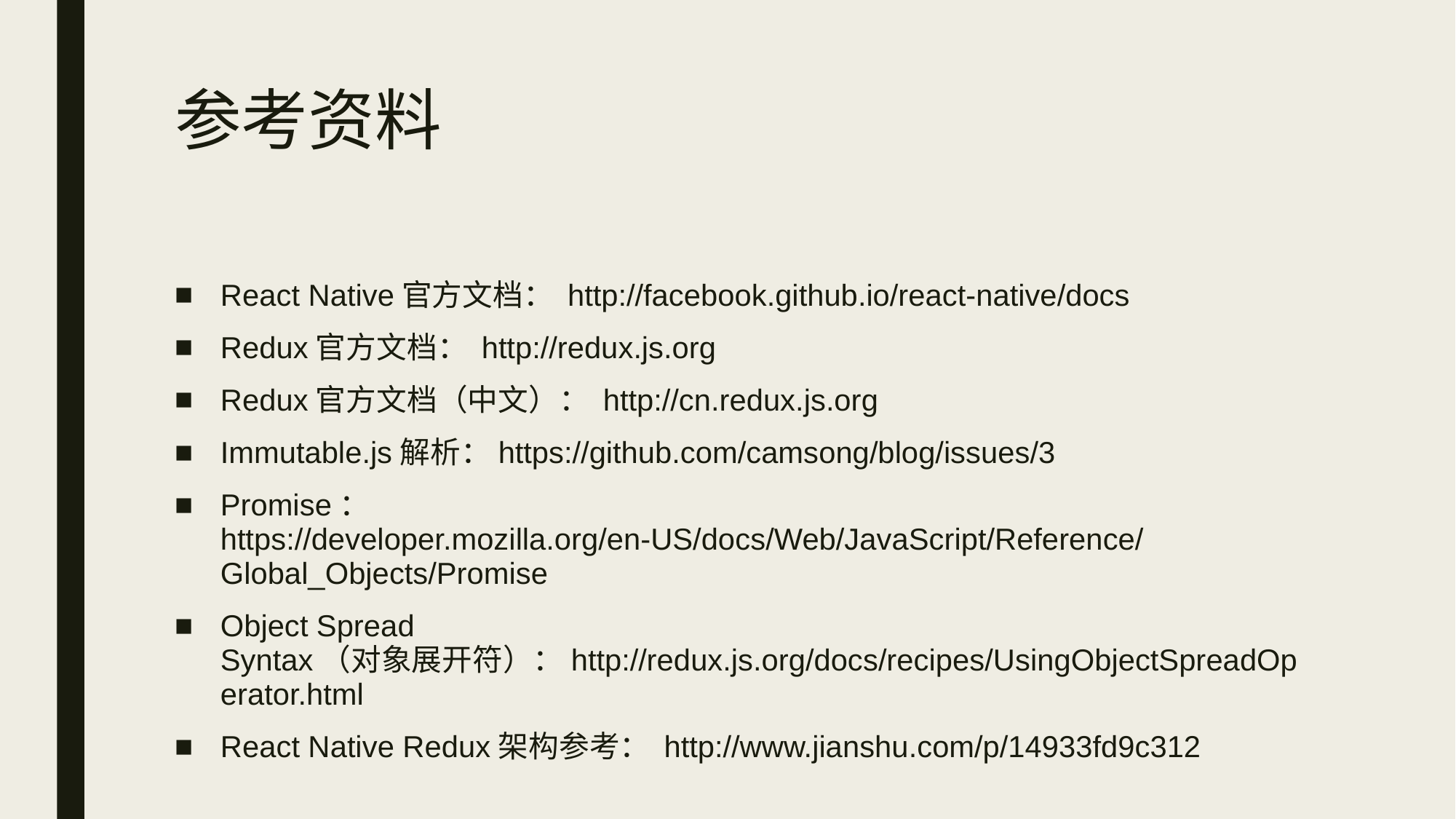

# 参考资料
React Native官方文档： http://facebook.github.io/react-native/docs
Redux官方文档： http://redux.js.org
Redux官方文档（中文）： http://cn.redux.js.org
Immutable.js解析：https://github.com/camsong/blog/issues/3
Promise： https://developer.mozilla.org/en-US/docs/Web/JavaScript/Reference/Global_Objects/Promise
Object Spread Syntax（对象展开符）：http://redux.js.org/docs/recipes/UsingObjectSpreadOperator.html
React Native Redux架构参考： http://www.jianshu.com/p/14933fd9c312